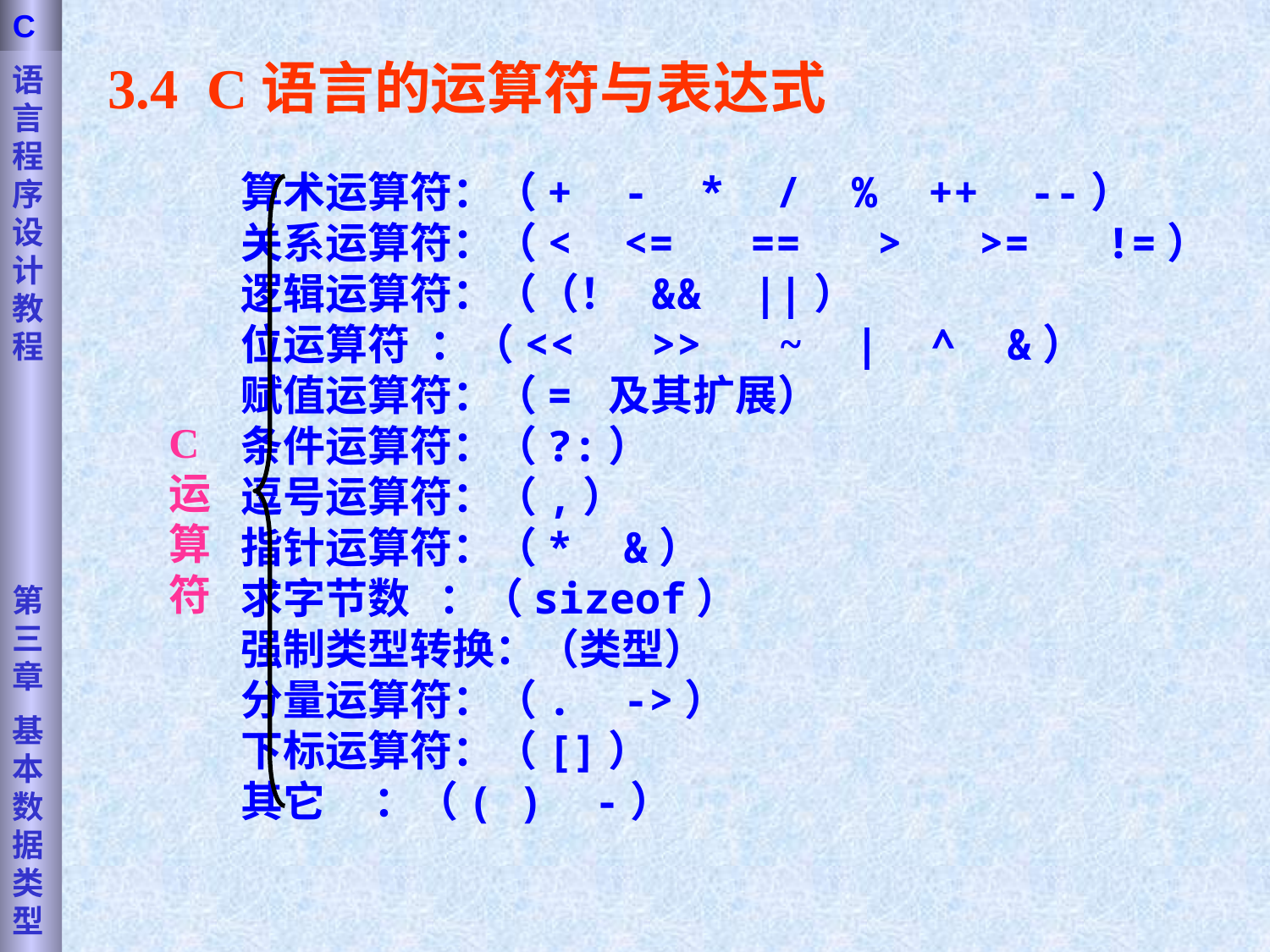

语言程序设计教程

第三章
基本数据类型
C
3.4  C语言的运算符与表达式

算术运算符：（+  -  *  /  %  ++  --）
关系运算符：（<  <=   ==   >   >=   !=）
逻辑运算符：（（！  &&  ||）
位运算符  ：（<<   >>   ~  |  ^  &）
赋值运算符：（= 及其扩展）
条件运算符：（?:）
逗号运算符：（,）
指针运算符：（*  &）
求字节数   ：（sizeof）
强制类型转换：（类型）
分量运算符：（.  ->）
下标运算符：（[]）
其它     ：（( )  -）

C
运
算
符

       变量用来存放数据，运算符则用来处理数据。用运算符将变量和常量连接起来的符合C语法规则的式子被称为表达式。
   运算符的分类：
    单目运算符：只带一个操作数的运算符。如：++、--运算符。
    双目运算符：带两个操作数的运算符。如：+、-运算符。
    三目运算符：带三个操作数的运算符。如：?运算符。
     学习运算符时应注意：
运算符的功能：该运算符主要用于做什么运算。
与运算量关系：要求运算量的个数及运算量的类型。
运算符的优先级：表达式中包含多个不同运算符时运算符运算的先后次序。
运算符的结合性：同级别运算符的运算顺序（指左结合性还是右结合性）。
运算结果的类型：表达式运算后最终所得到的值的类型。